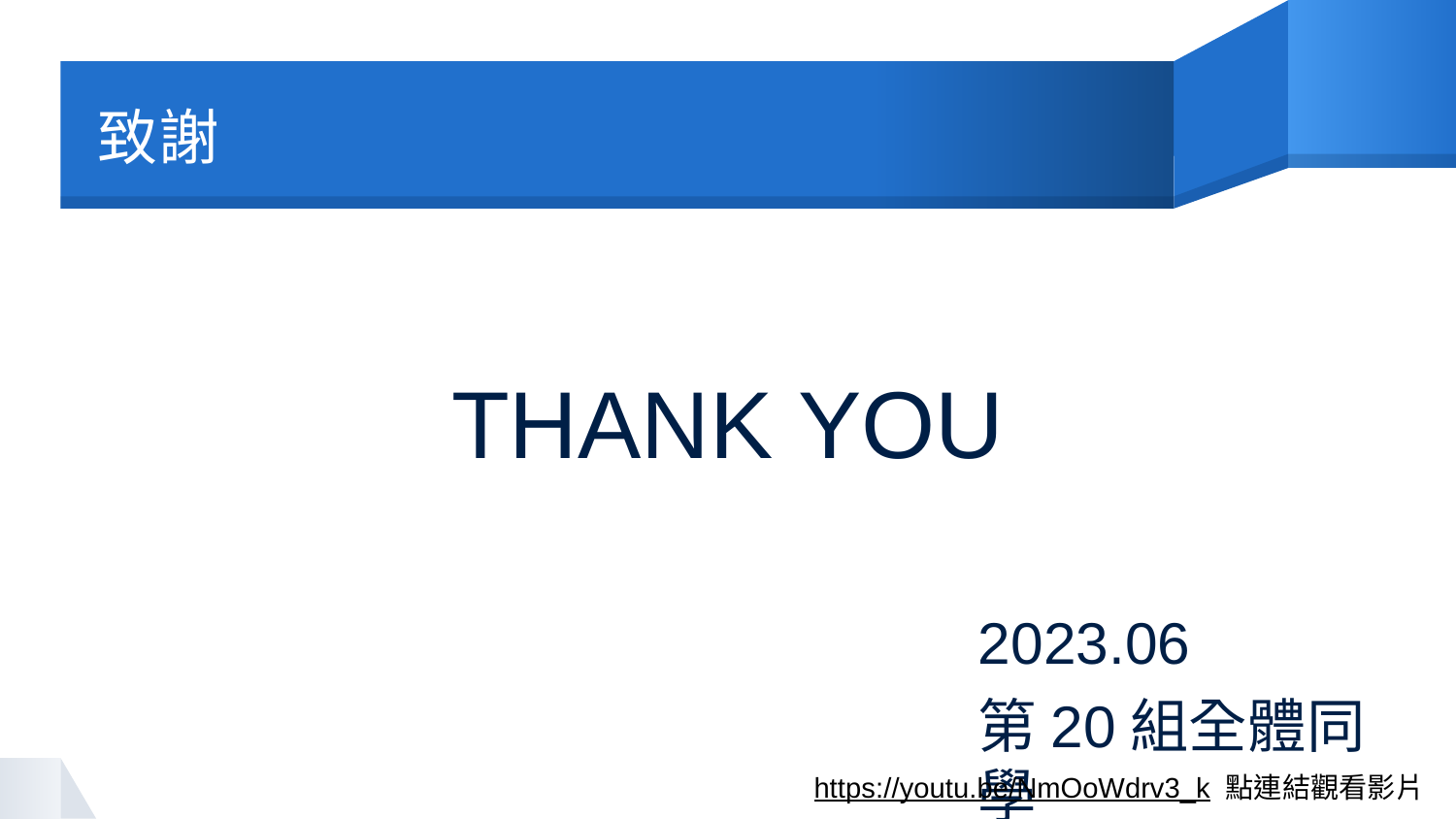

# 致謝
THANK YOU
2023.06
第20組全體同學
https://youtu.be/NmOoWdrv3_k 點連結觀看影片